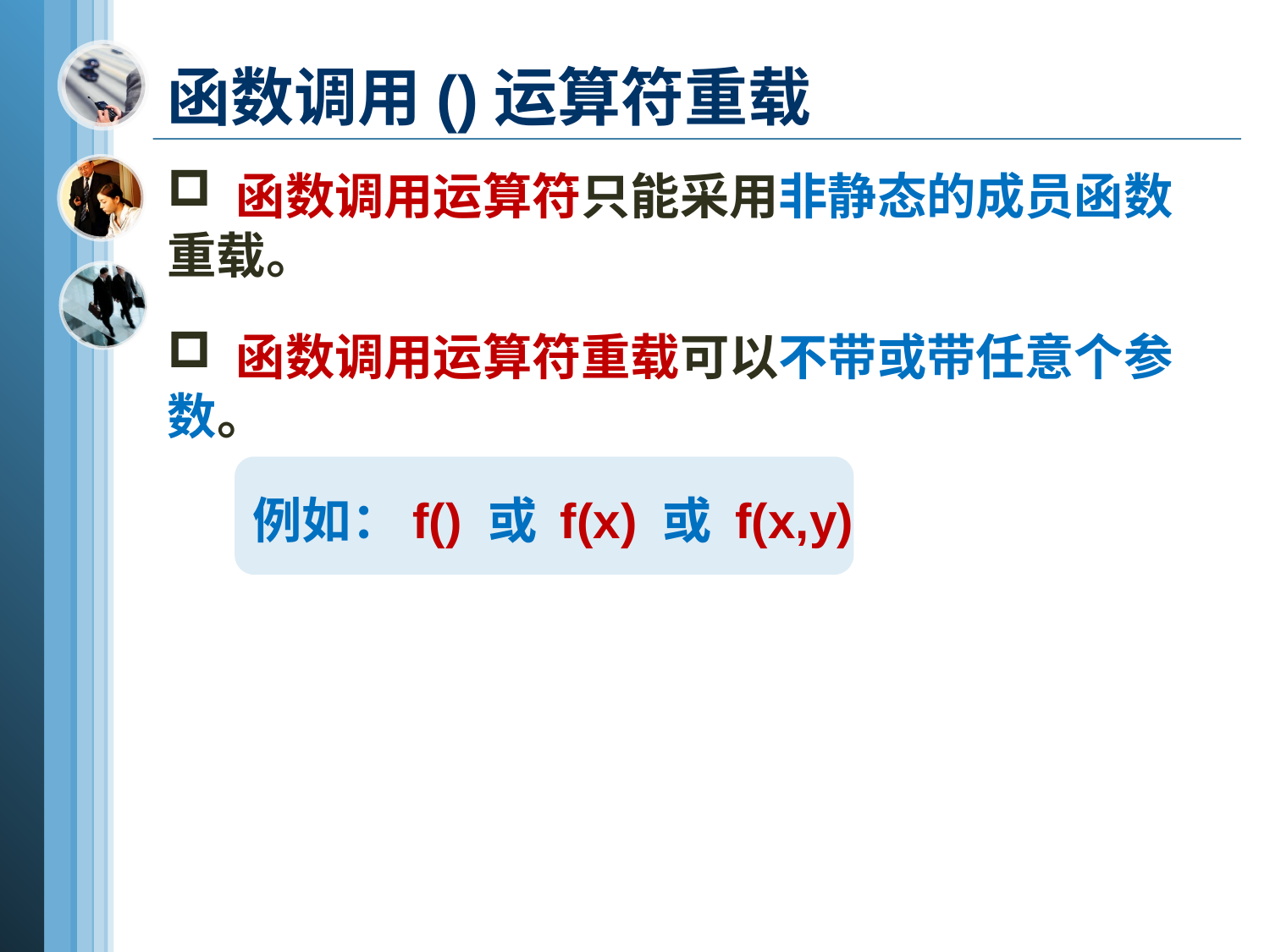

函数调用()运算符重载
 函数调用运算符只能采用非静态的成员函数重载。
 函数调用运算符重载可以不带或带任意个参数。
例如：f() 或 f(x) 或 f(x,y)